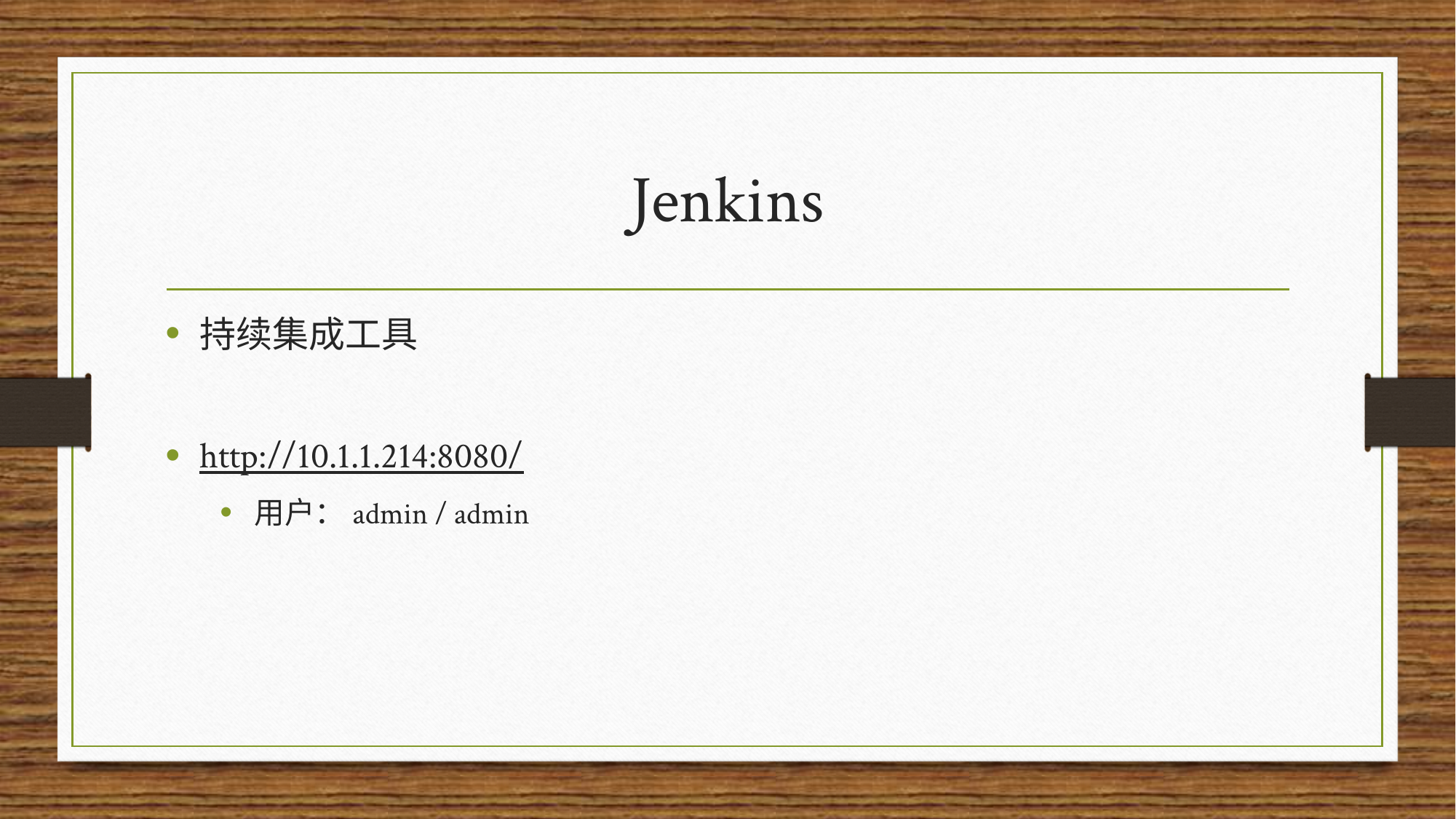

# Jenkins
持续集成工具

http://10.1.1.214:8080/
用户：admin / admin